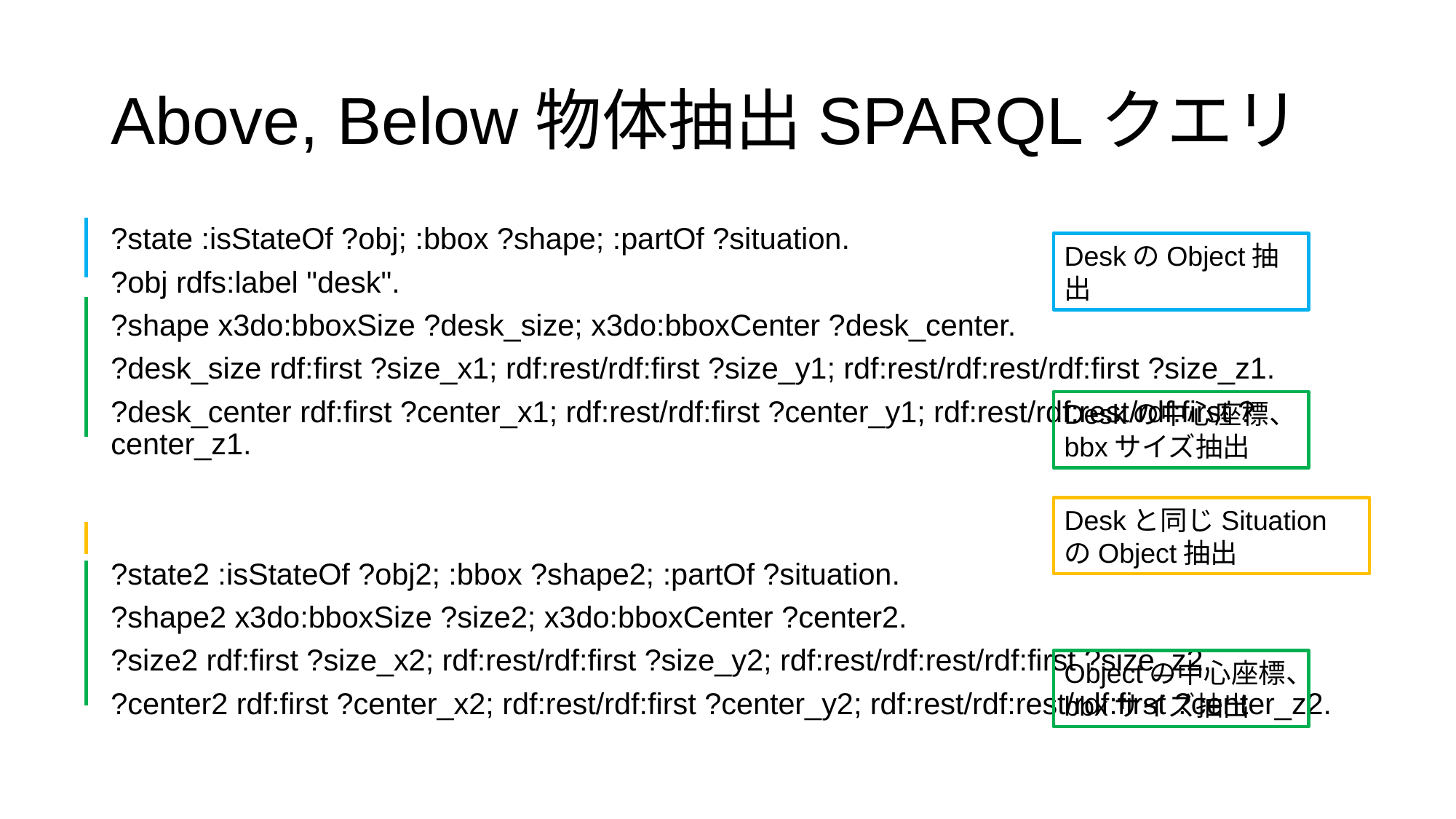

# Above, Below物体抽出SPARQLクエリ
?state :isStateOf ?obj; :bbox ?shape; :partOf ?situation.
?obj rdfs:label "desk".
?shape x3do:bboxSize ?desk_size; x3do:bboxCenter ?desk_center.
?desk_size rdf:first ?size_x1; rdf:rest/rdf:first ?size_y1; rdf:rest/rdf:rest/rdf:first ?size_z1.
?desk_center rdf:first ?center_x1; rdf:rest/rdf:first ?center_y1; rdf:rest/rdf:rest/rdf:first ?center_z1.

?state2 :isStateOf ?obj2; :bbox ?shape2; :partOf ?situation.
?shape2 x3do:bboxSize ?size2; x3do:bboxCenter ?center2.
?size2 rdf:first ?size_x2; rdf:rest/rdf:first ?size_y2; rdf:rest/rdf:rest/rdf:first ?size_z2.
?center2 rdf:first ?center_x2; rdf:rest/rdf:first ?center_y2; rdf:rest/rdf:rest/rdf:first ?center_z2.
DeskのObject抽出
Deskの中心座標、bbxサイズ抽出
Deskと同じSituationのObject抽出
Objectの中心座標、bbxサイズ抽出